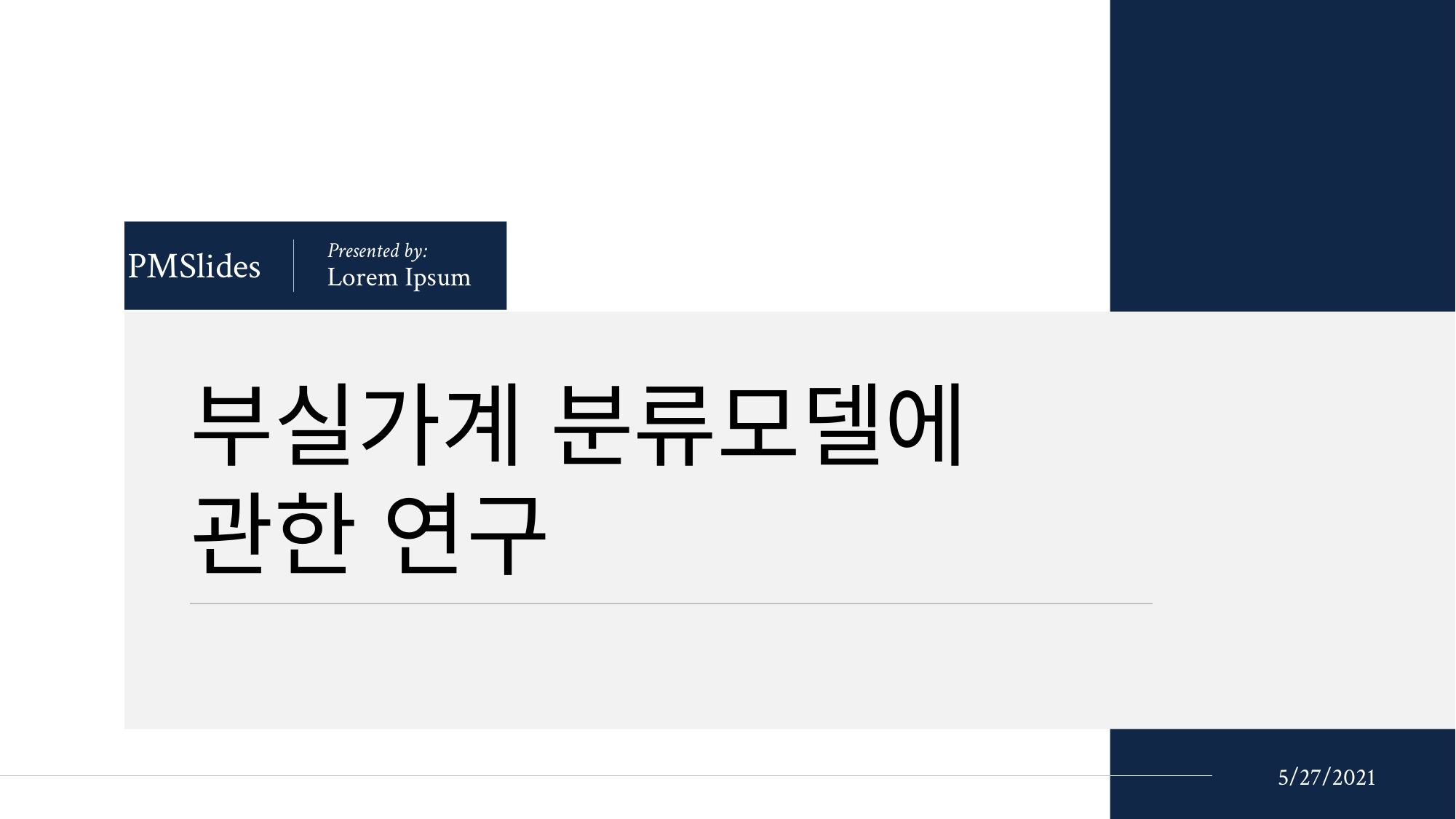

Presented by:
Lorem Ipsum
PMSlides

부실가계 분류모델에 관한 연구

5/27/2021